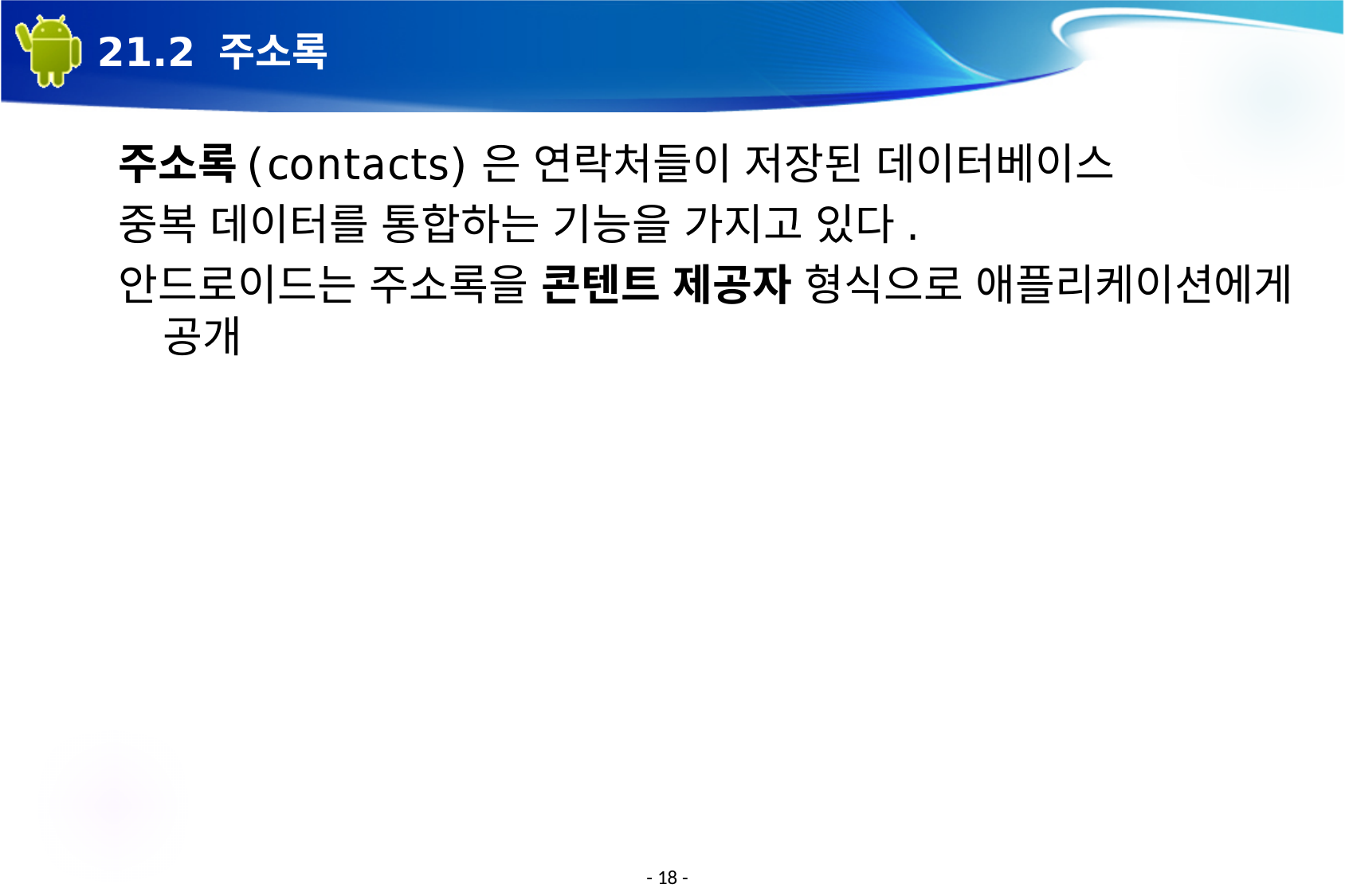

# 21.2 주소록
주소록(contacts)은 연락처들이 저장된 데이터베이스
중복 데이터를 통합하는 기능을 가지고 있다.
안드로이드는 주소록을 콘텐트 제공자 형식으로 애플리케이션에게 공개